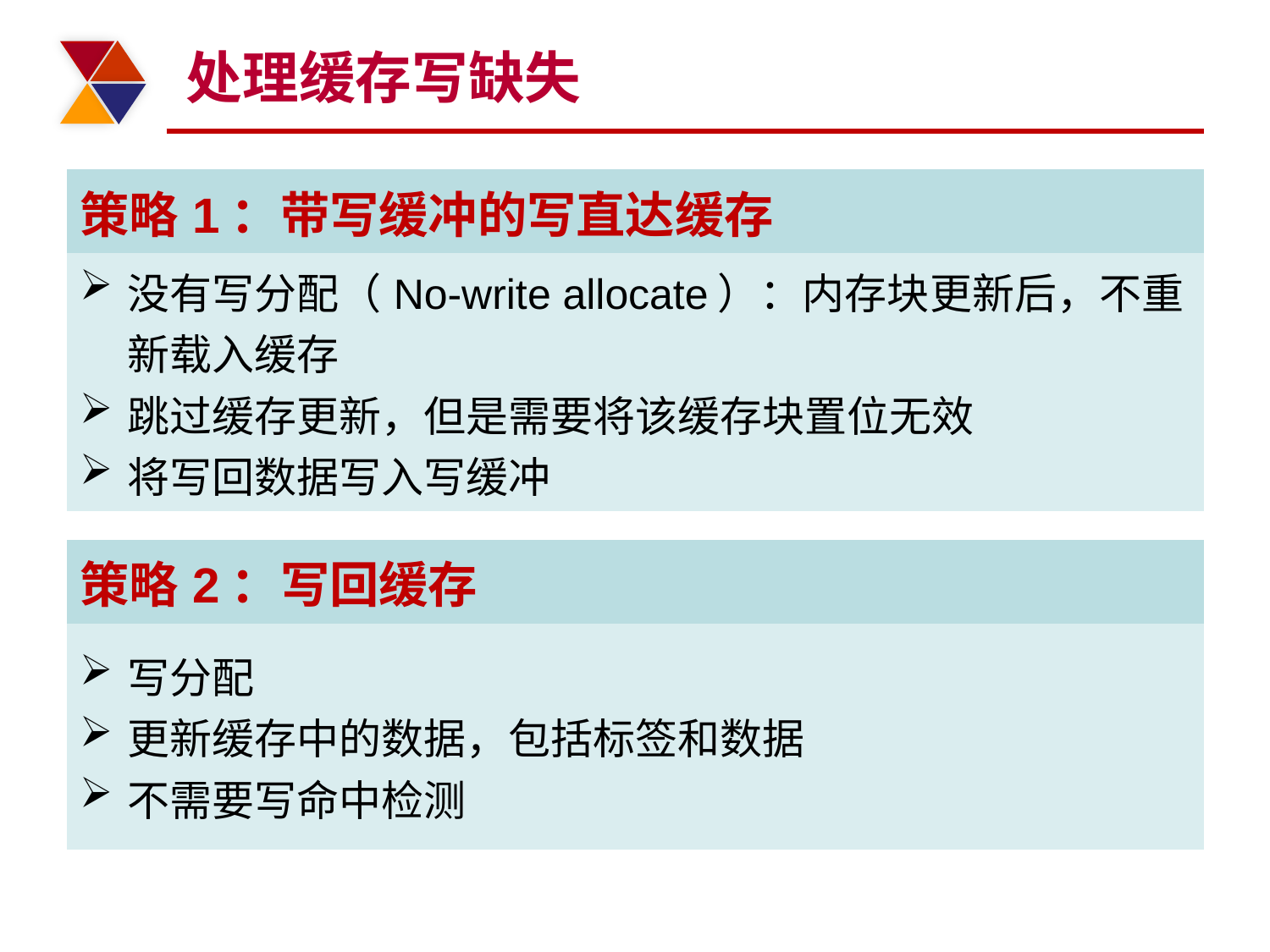

# 处理缓存写缺失
| 策略1：带写缓冲的写直达缓存 |
| --- |
| 没有写分配（No-write allocate）：内存块更新后，不重新载入缓存 跳过缓存更新，但是需要将该缓存块置位无效 将写回数据写入写缓冲 |
| 策略2：写回缓存 |
| --- |
| 写分配 更新缓存中的数据，包括标签和数据 不需要写命中检测 |